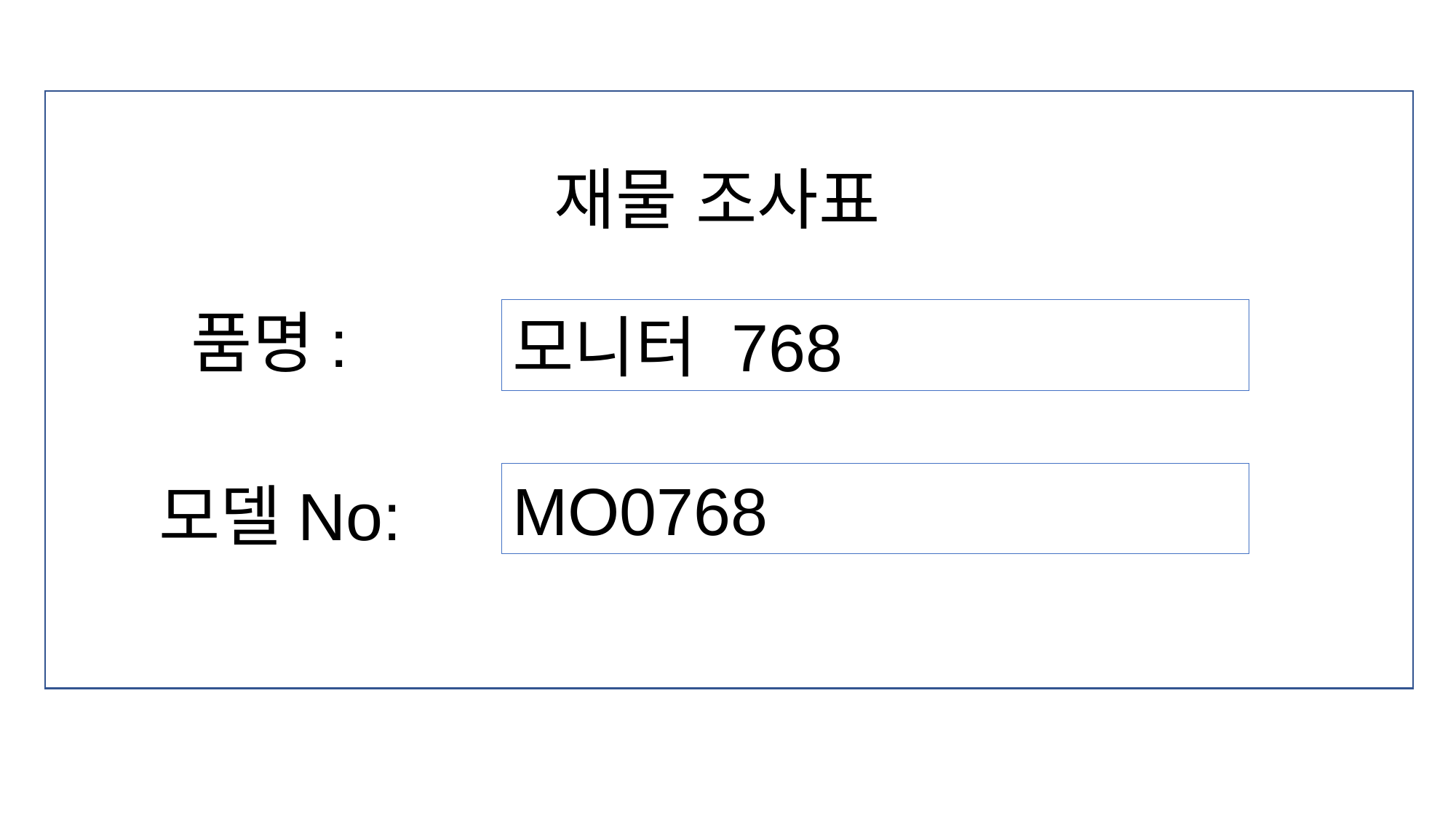

재물 조사표
품명:
모니터 768
MO0768
모델No: